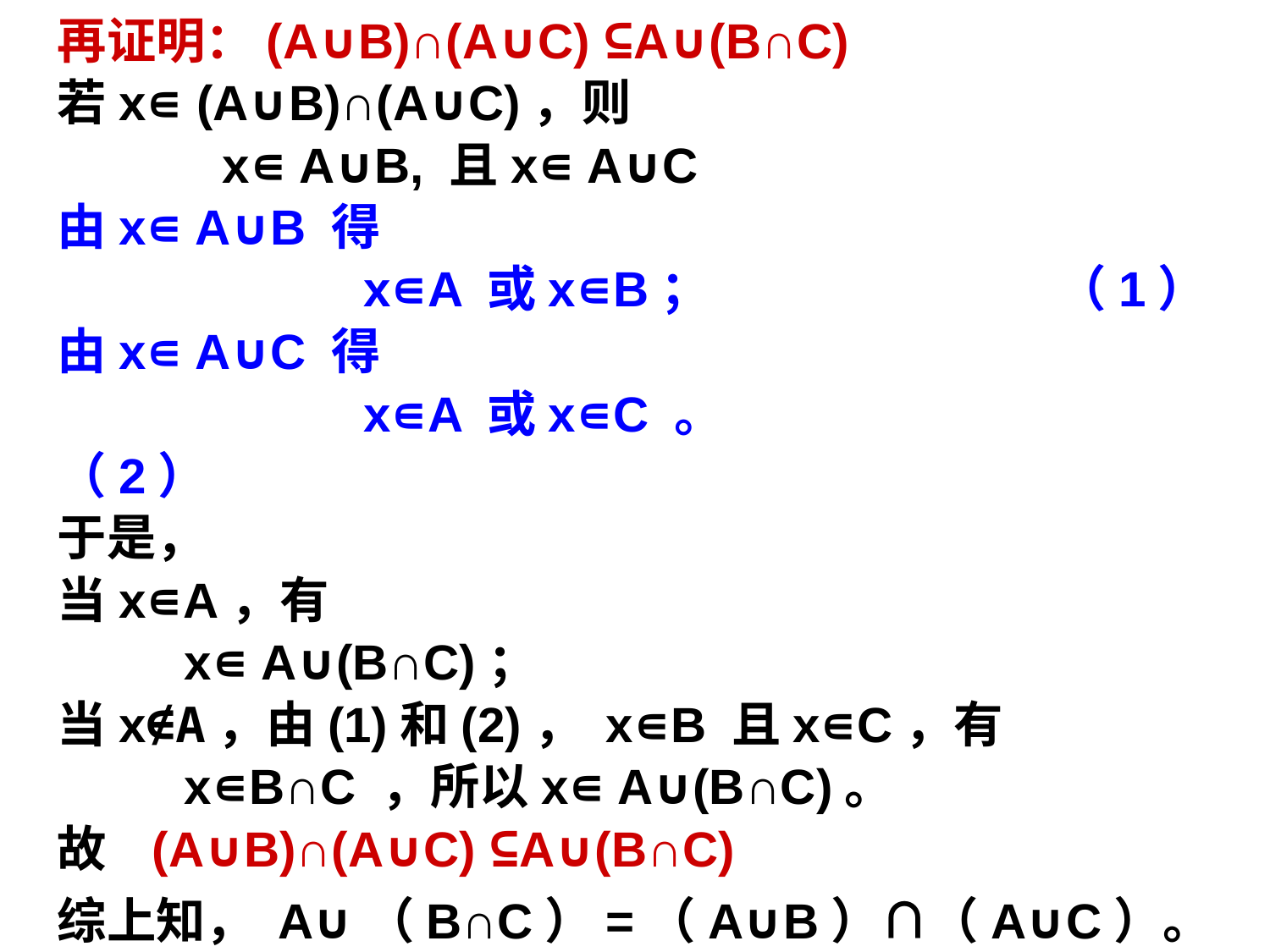

再证明：(A∪B)∩(A∪C) ⊆A∪(B∩C)
若x∊ (A∪B)∩(A∪C)，则
            x∊ A∪B, 且x∊ A∪C
由x∊ A∪B 得
	             x∊A 或x∊B；                               （1）
由x∊ A∪C 得
 	             x∊A 或x∊C 。                              （2）
于是，
当x∊A，有
	x∊ A∪(B∩C)；
当x∉A，由(1)和(2)， x∊B 且x∊C，有
	x∊B∩C ，所以x∊ A∪(B∩C)。
故   (A∪B)∩(A∪C) ⊆A∪(B∩C)
综上知， A∪（B∩C）=（A∪B）∩（A∪C）。